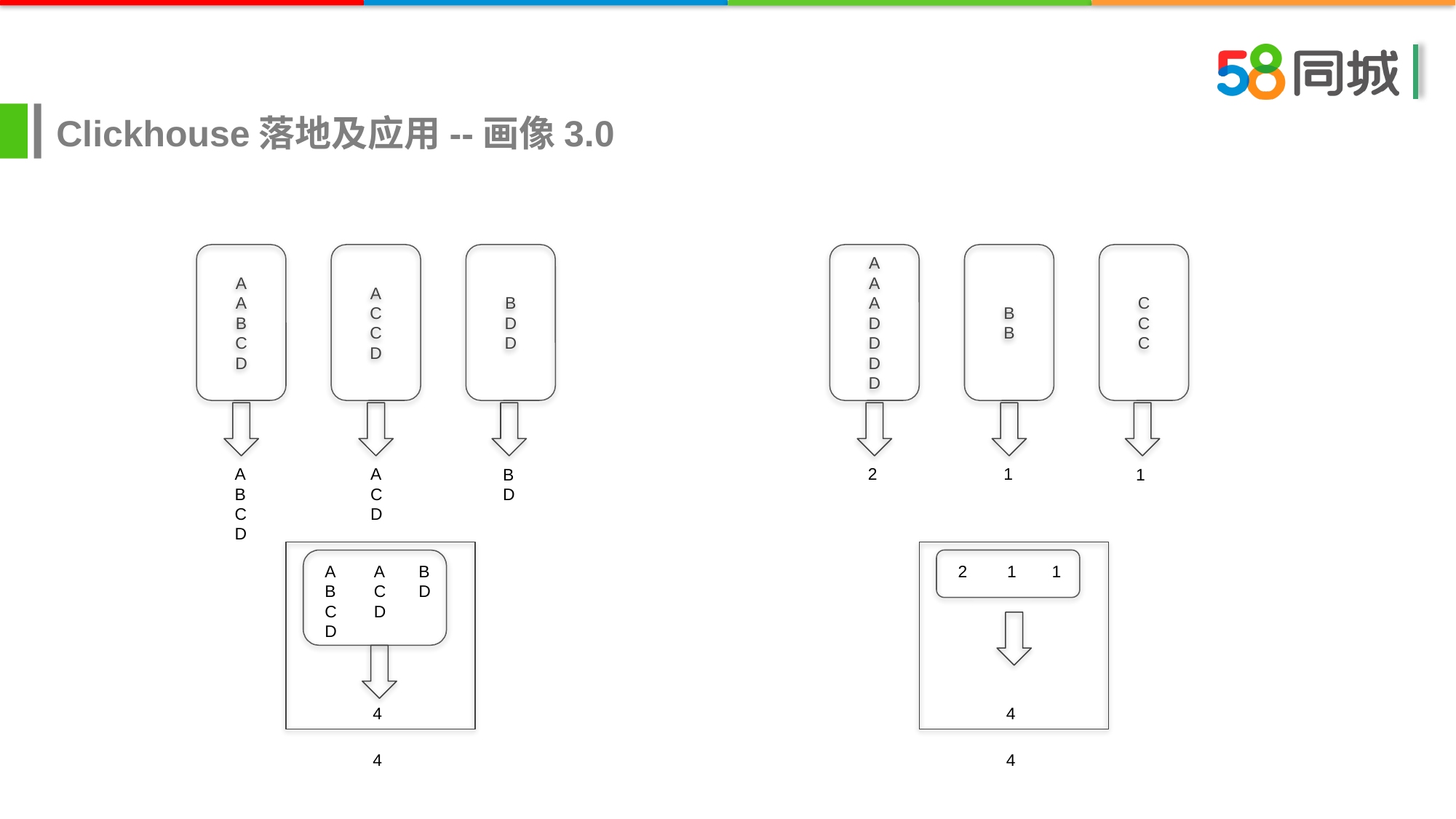

# Clickhouse落地及应用--画像3.0
A
A
B
C
D
A
C
C
D
B
D
D
A
A
A
D
D
D
D
B
B
C
C
C

A
B
C
D
A
C
D
2
1
B
D
1

A
B
C
D
A
C
D
B
D
2
1
1

4
4
4
4